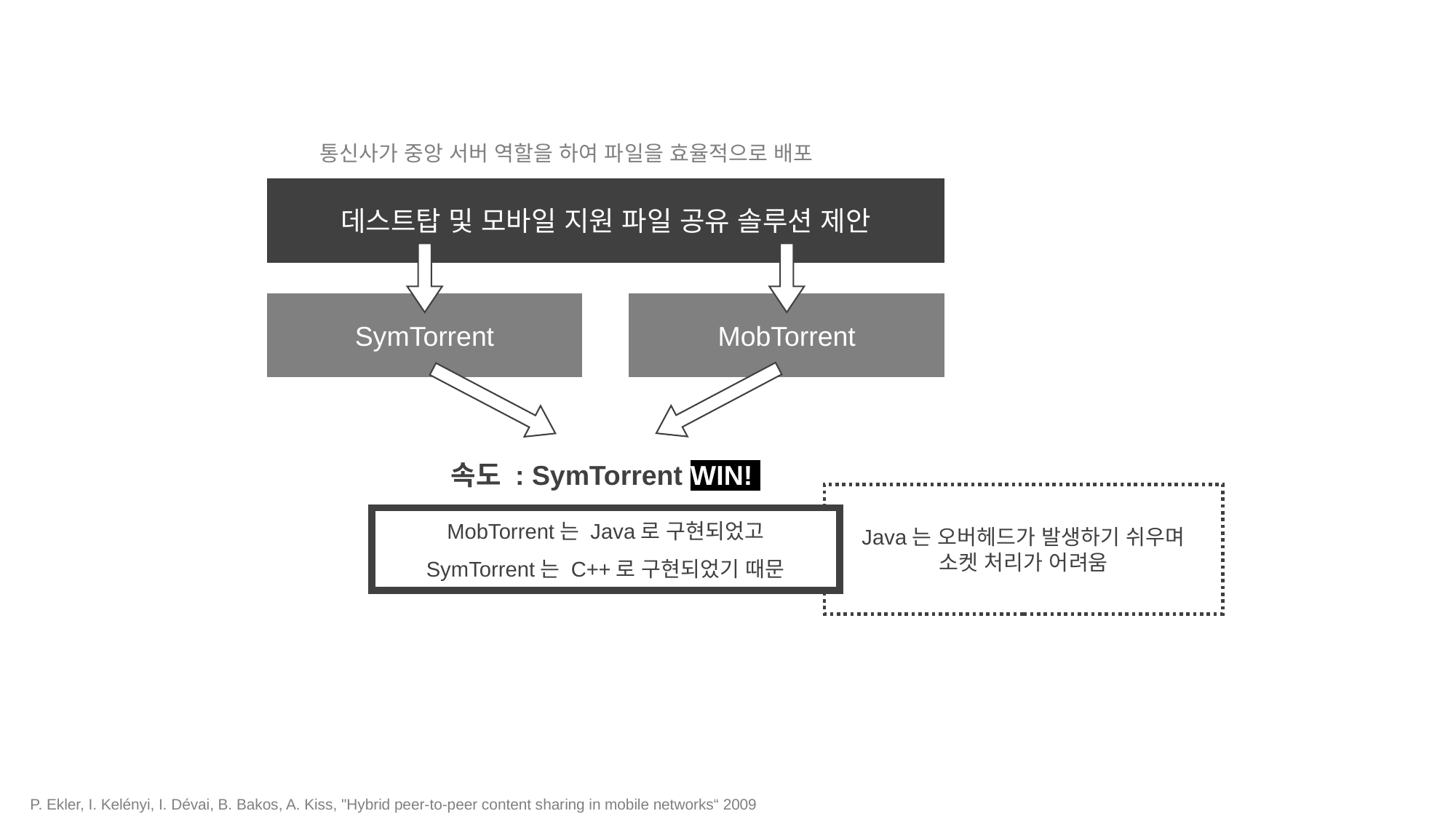

통신사가 중앙 서버 역할을 하여 파일을 효율적으로 배포
데스트탑 및 모바일 지원 파일 공유 솔루션 제안

MobTorrent
SymTorrent

속도 : SymTorrent WIN!
Java는 오버헤드가 발생하기 쉬우며
소켓 처리가 어려움
MobTorrent는 Java로 구현되었고
SymTorrent는 C++로 구현되었기 때문
P. Ekler, I. Kelényi, I. Dévai, B. Bakos, A. Kiss, "Hybrid peer-to-peer content sharing in mobile networks“ 2009